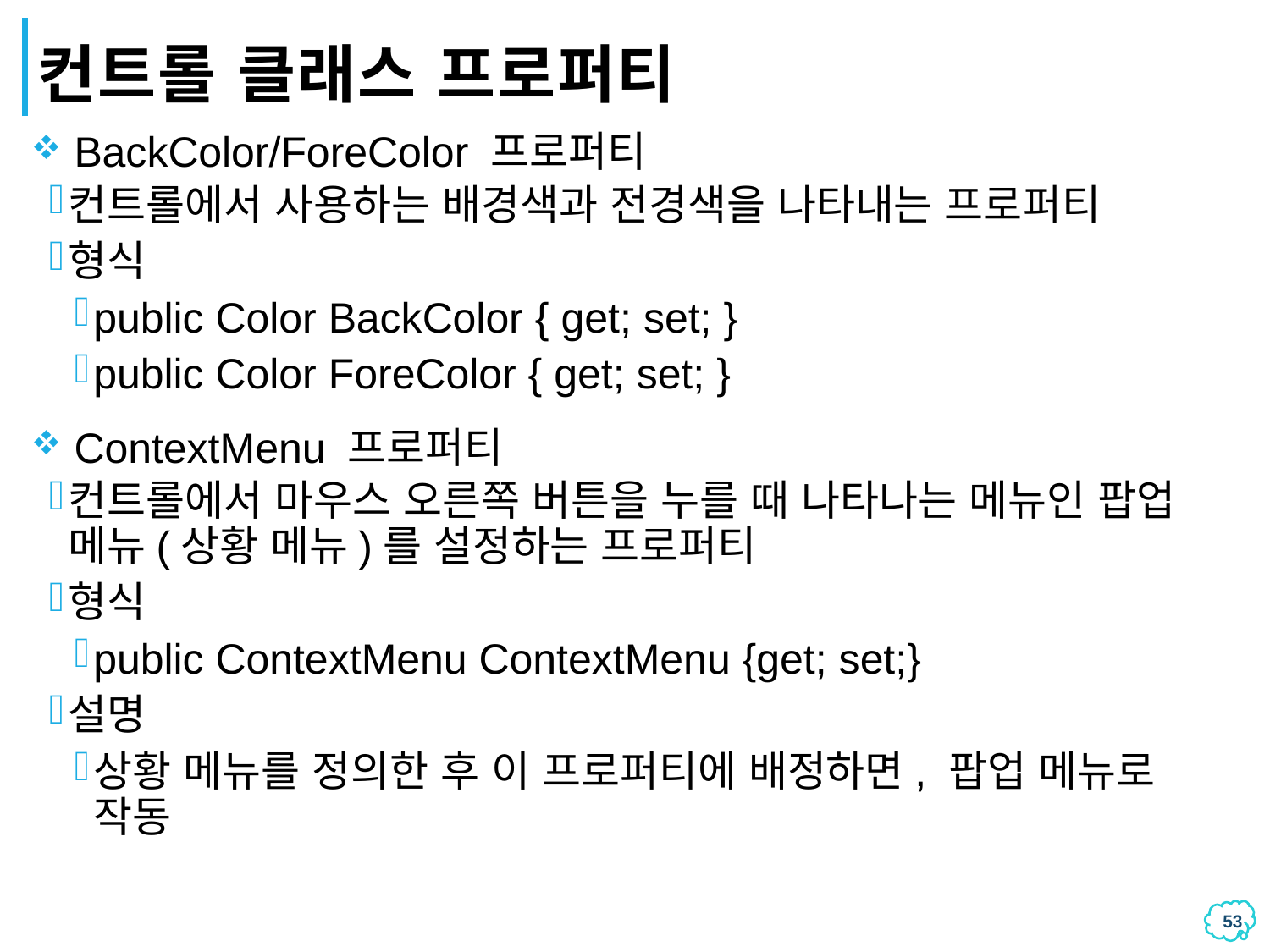

# 컨트롤 클래스 프로퍼티
 BackColor/ForeColor 프로퍼티
컨트롤에서 사용하는 배경색과 전경색을 나타내는 프로퍼티
형식
public Color BackColor { get; set; }
public Color ForeColor { get; set; }
 ContextMenu 프로퍼티
컨트롤에서 마우스 오른쪽 버튼을 누를 때 나타나는 메뉴인 팝업 메뉴(상황 메뉴)를 설정하는 프로퍼티
형식
public ContextMenu ContextMenu {get; set;}
설명
상황 메뉴를 정의한 후 이 프로퍼티에 배정하면, 팝업 메뉴로 작동

53